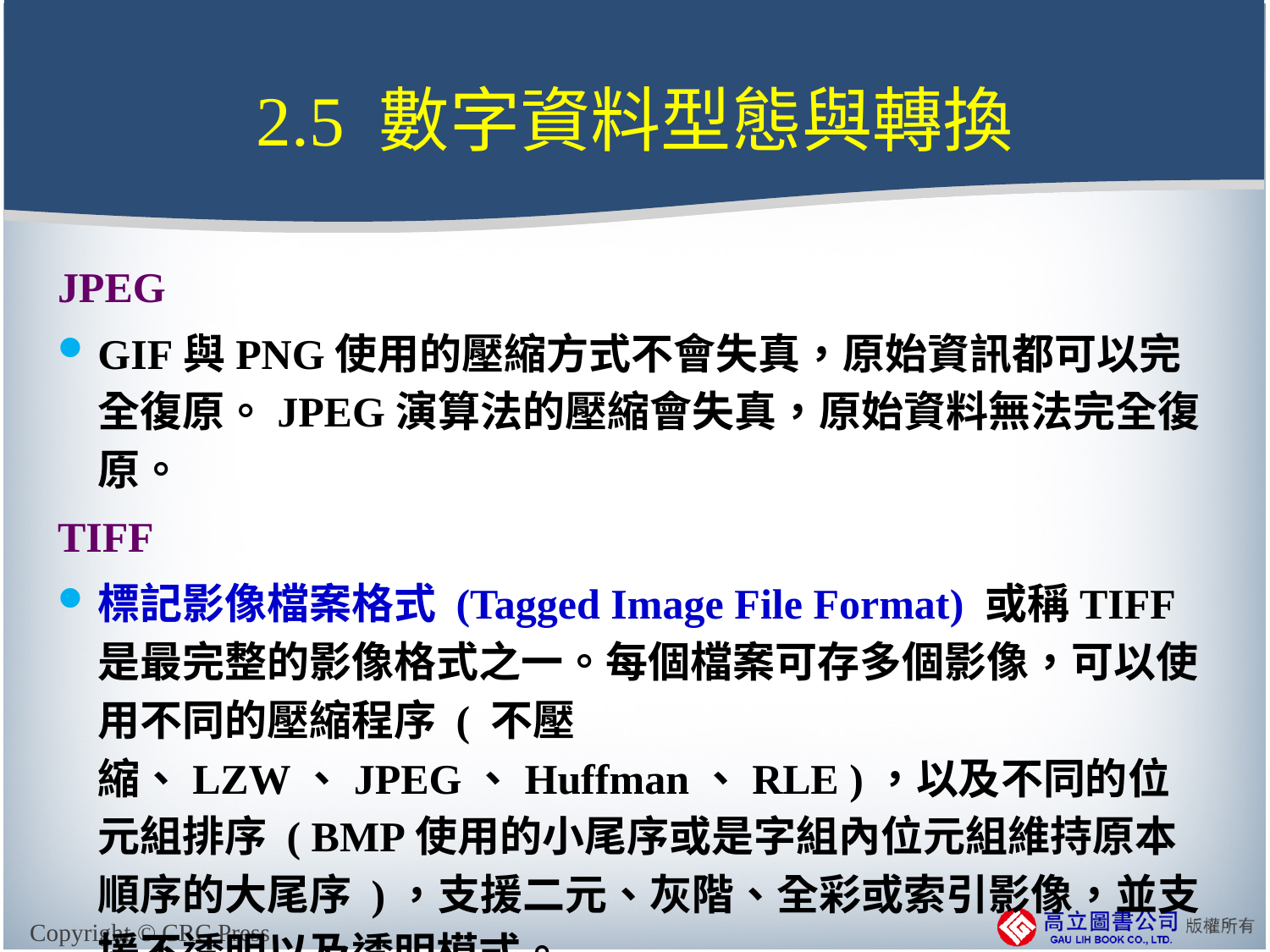

# 2.5 數字資料型態與轉換
JPEG
GIF與PNG使用的壓縮方式不會失真，原始資訊都可以完全復原。JPEG演算法的壓縮會失真，原始資料無法完全復原。
TIFF
標記影像檔案格式 (Tagged Image File Format) 或稱TIFF是最完整的影像格式之一。每個檔案可存多個影像，可以使用不同的壓縮程序 ( 不壓縮、LZW、JPEG、Huffman、RLE )，以及不同的位元組排序 ( BMP使用的小尾序或是字組內位元組維持原本順序的大尾序 )，支援二元、灰階、全彩或索引影像，並支援不透明以及透明模式。